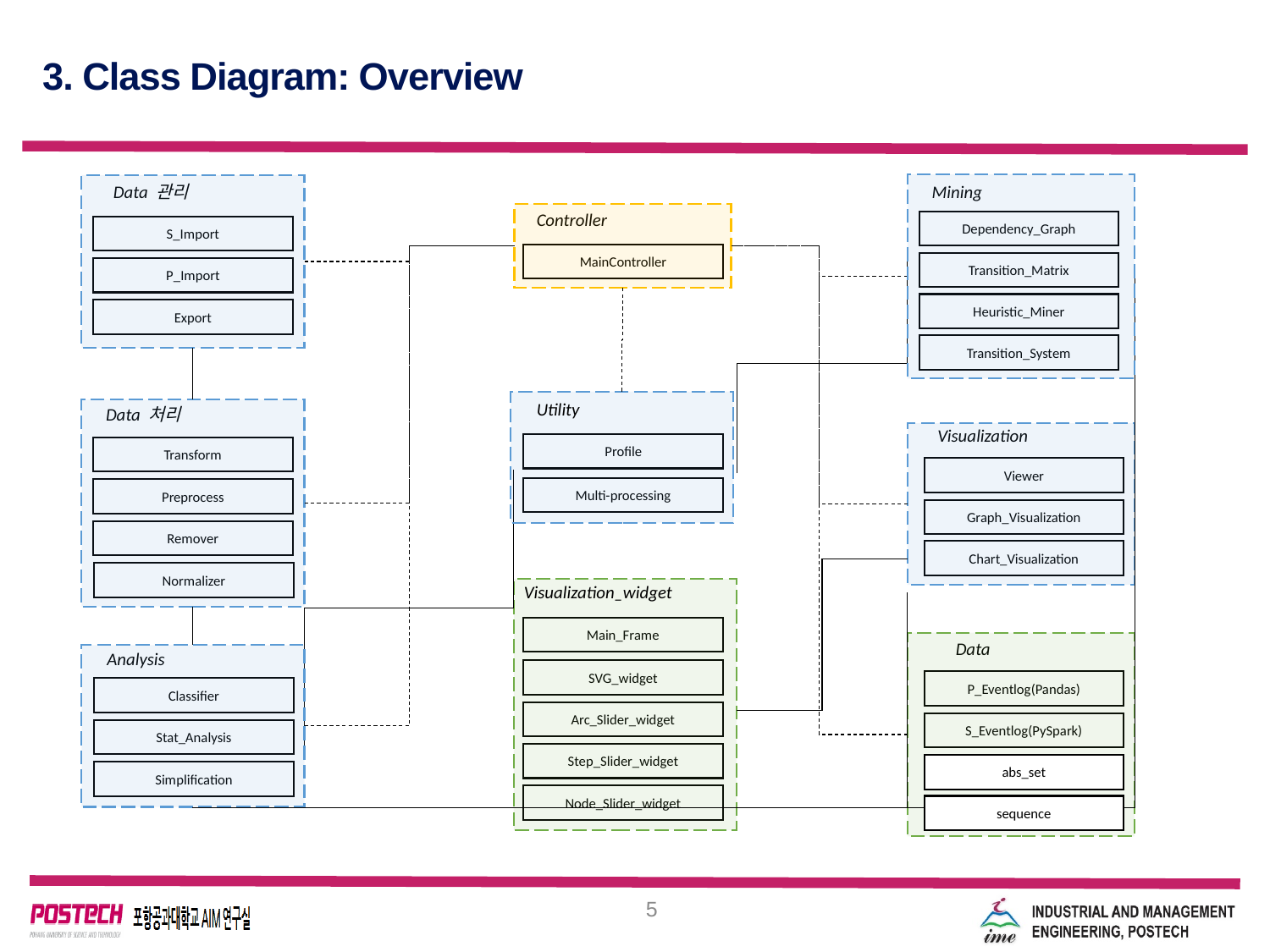

# 3. Class Diagram: Overview

Data 관리
Mining

Controller

Dependency_Graph
S_Import
MainController
Transition_Matrix
P_Import
Heuristic_Miner
Export
Transition_System

Utility
Data 처리

Visualization

Profile
Transform
Viewer
Multi-processing
Preprocess
Graph_Visualization
Remover
Chart_Visualization
Normalizer
Visualization_widget

Main_Frame
Data

Analysis

SVG_widget
P_Eventlog(Pandas)
Classifier
Arc_Slider_widget
S_Eventlog(PySpark)
Stat_Analysis
Step_Slider_widget
abs_set
Simplification
Node_Slider_widget
sequence
5